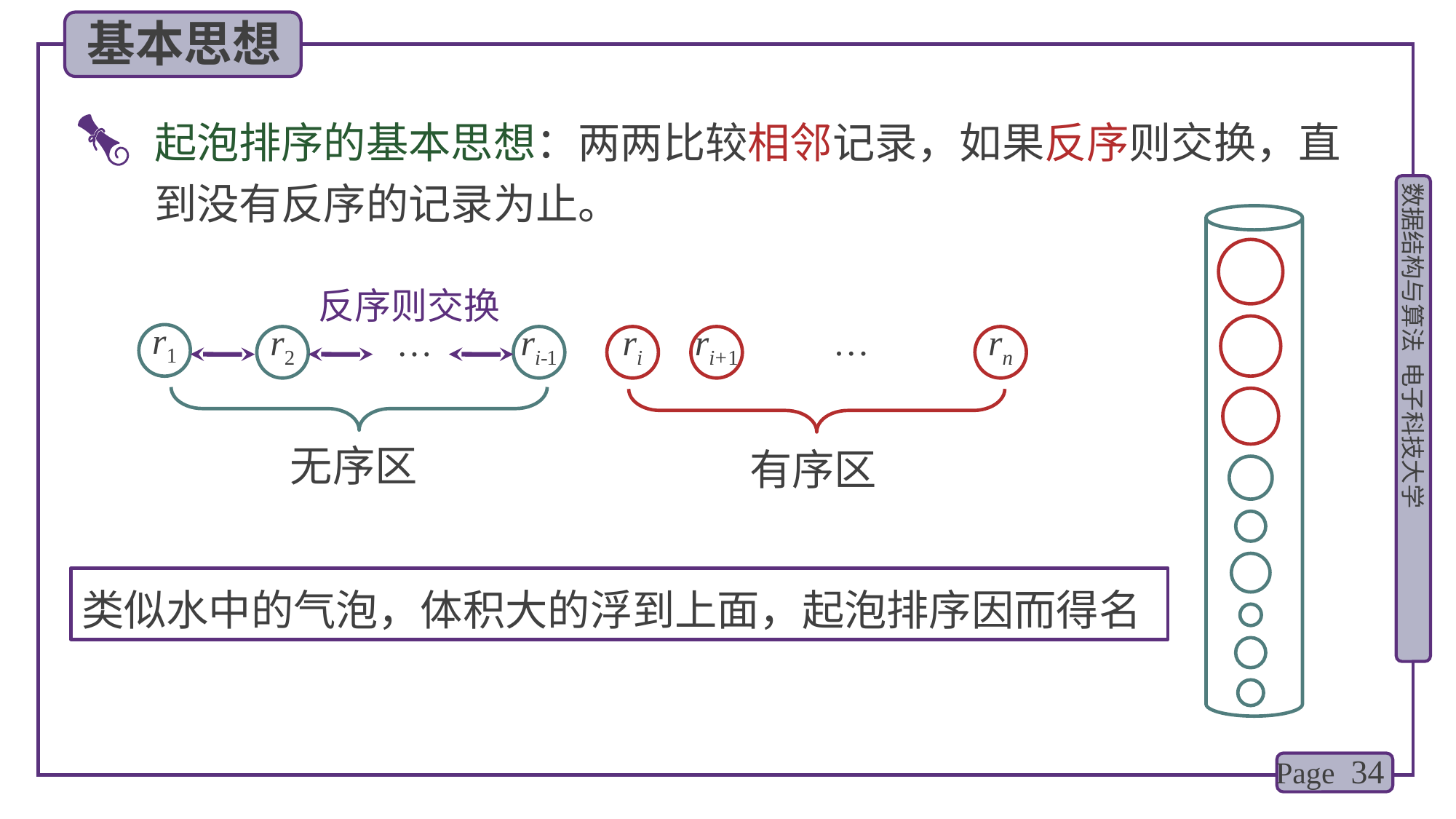

基本思想

起泡排序的基本思想：两两比较相邻记录，如果反序则交换，直到没有反序的记录为止。

反序则交换

…
ri
ri+1
rn
r1
…
r2
ri-1

无序区

有序区

类似水中的气泡，体积大的浮到上面，起泡排序因而得名